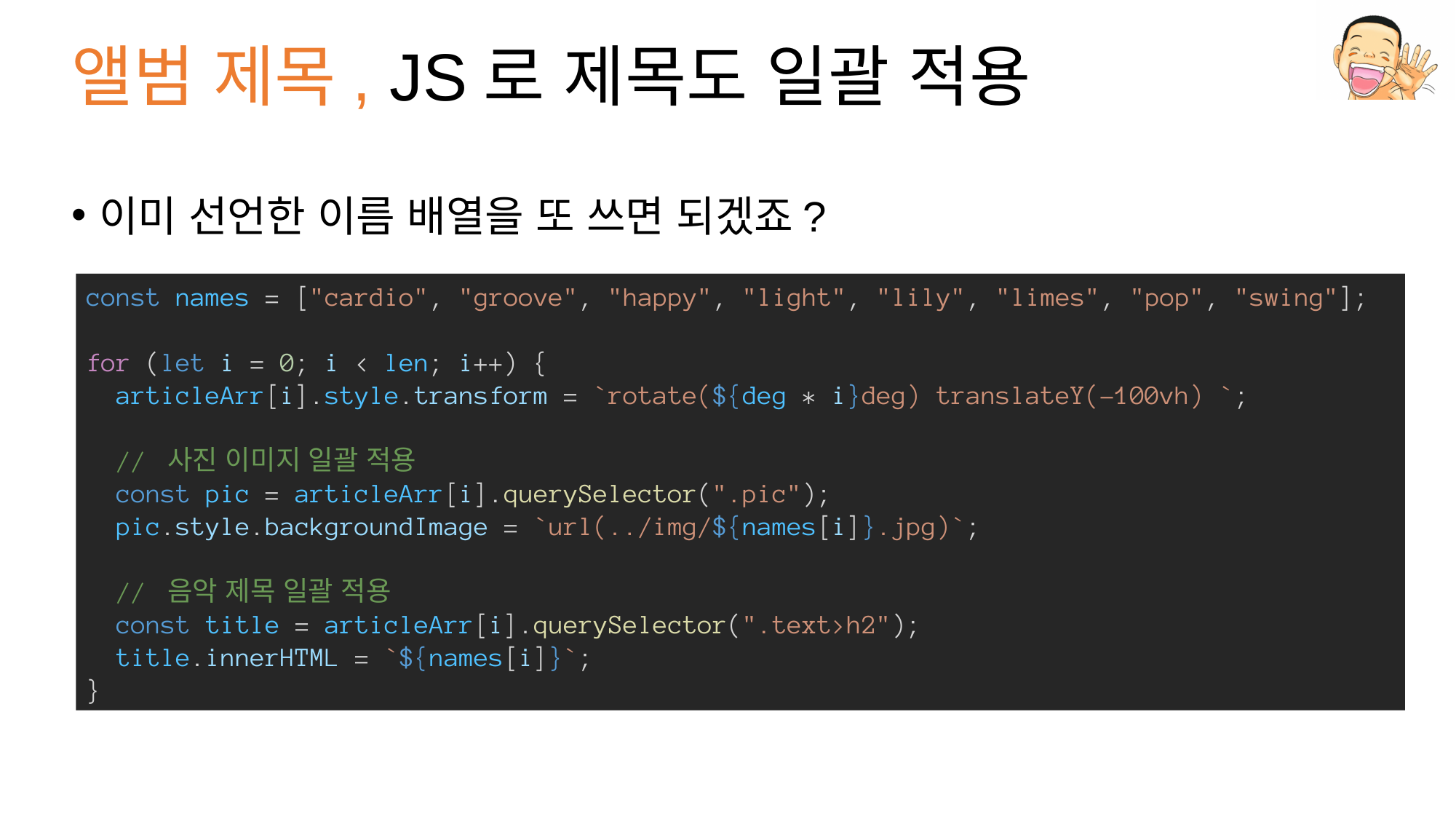

# 앨범 제목, JS로 제목도 일괄 적용
이미 선언한 이름 배열을 또 쓰면 되겠죠?
const names = ["cardio", "groove", "happy", "light", "lily", "limes", "pop", "swing"];
for (let i = 0; i < len; i++) {
  articleArr[i].style.transform = `rotate(${deg * i}deg) translateY(-100vh) `;
  // 사진 이미지 일괄 적용
  const pic = articleArr[i].querySelector(".pic");
  pic.style.backgroundImage = `url(../img/${names[i]}.jpg)`;
  // 음악 제목 일괄 적용
  const title = articleArr[i].querySelector(".text>h2");
  title.innerHTML = `${names[i]}`;
}